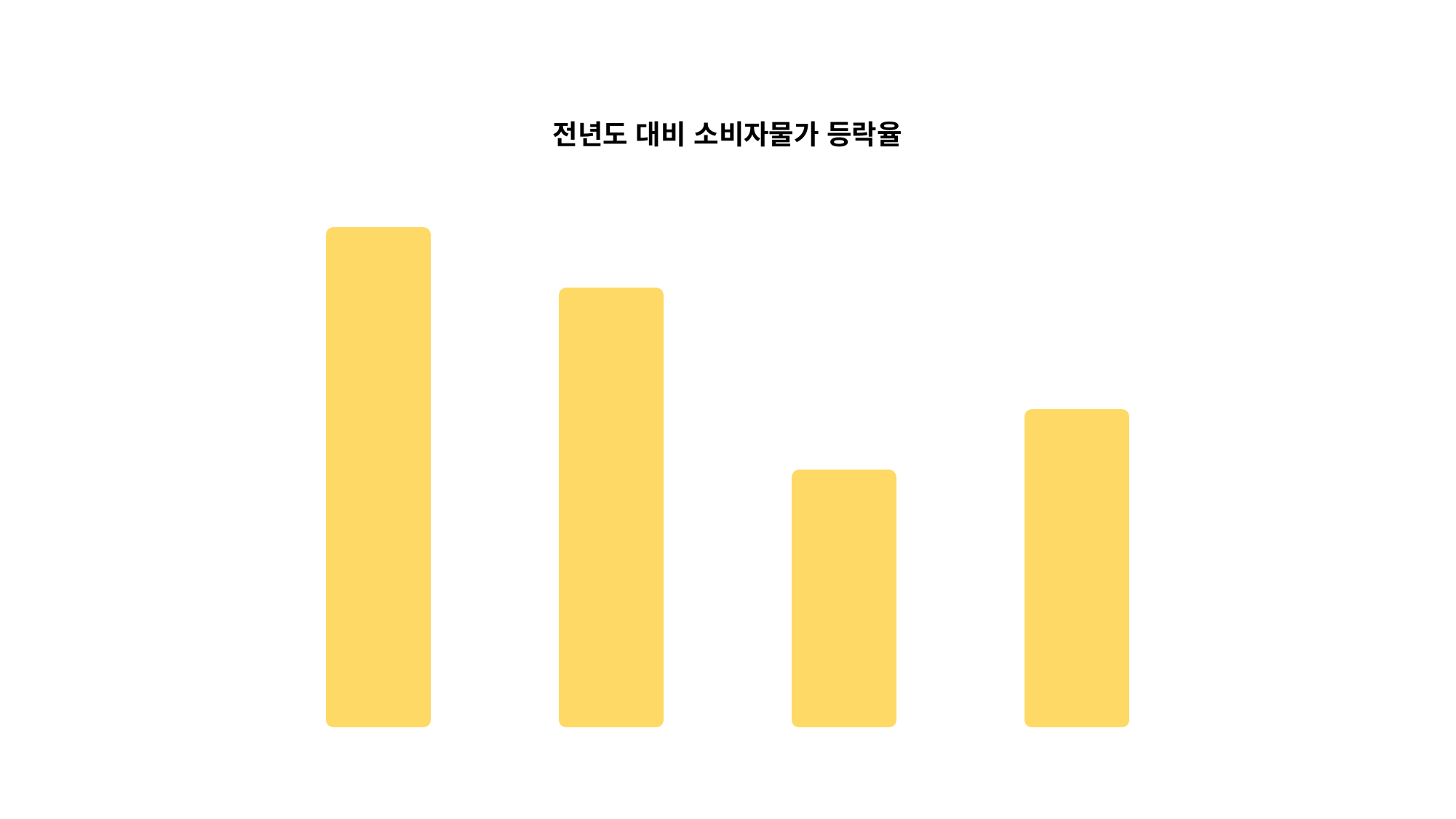

### Chart: 전년도 대비 소비자물가 등락율

| Category | 등락율 |
|---|---|
| 1999 | 0.008 |
| 2015 | 0.007 |
| 2019 | 0.004 |
| 2020 | 0.005 |